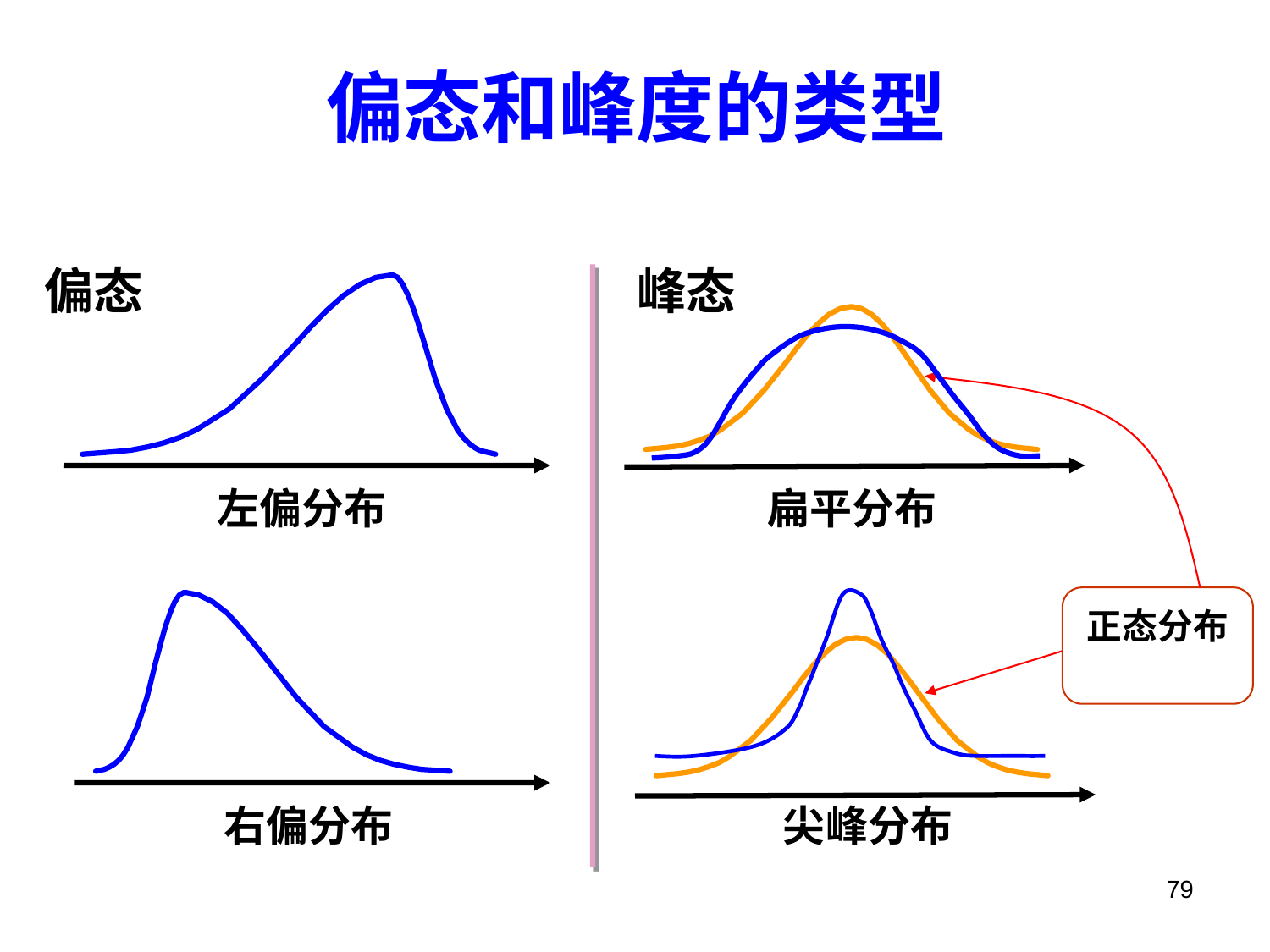

# 偏态和峰度的类型
偏态
峰态

扁平分布

左偏分布

正态分布

尖峰分布

右偏分布
79